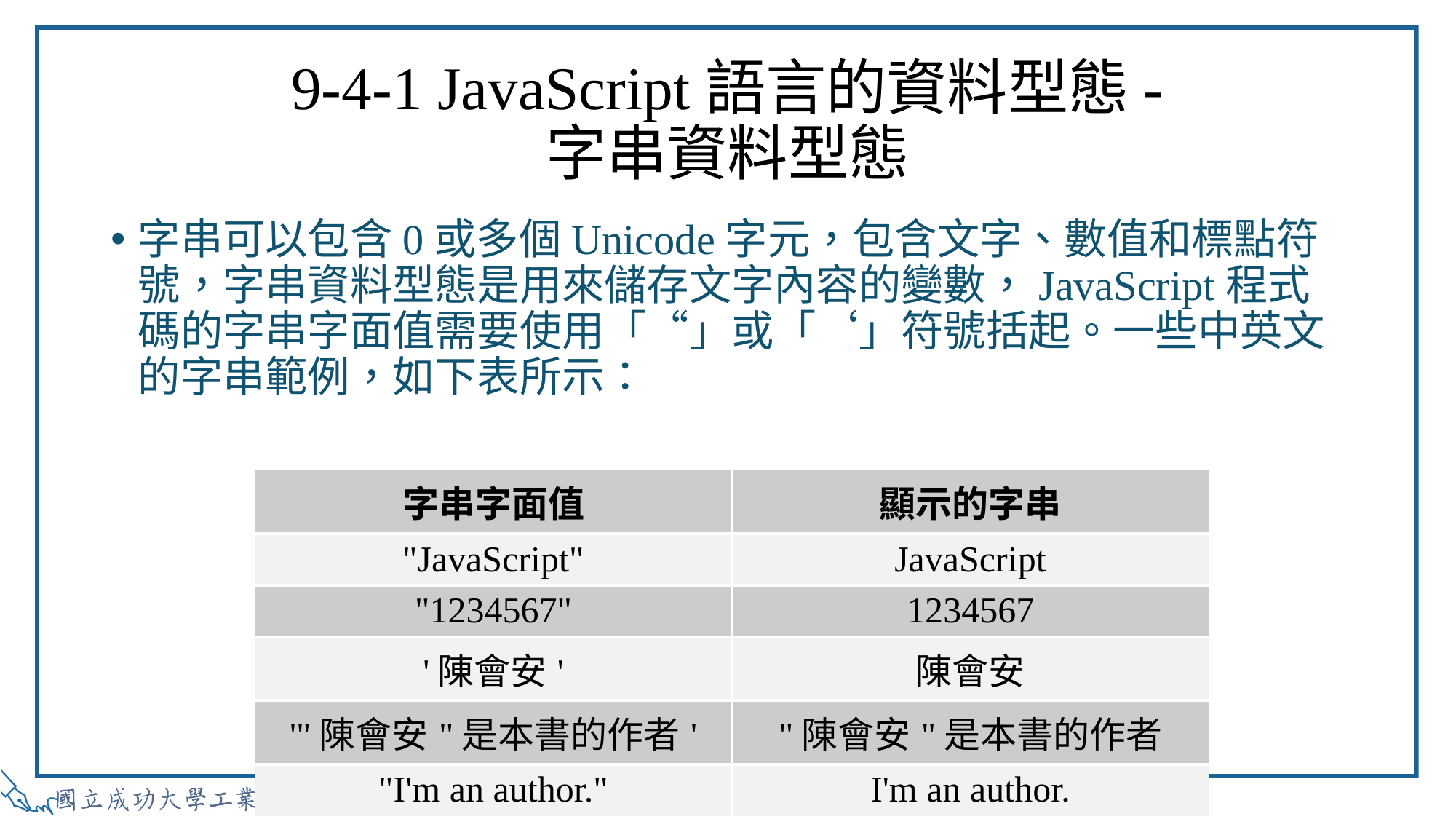

# 9-4-1 JavaScript語言的資料型態- 字串資料型態
字串可以包含0或多個Unicode字元，包含文字、數值和標點符號，字串資料型態是用來儲存文字內容的變數，JavaScript程式碼的字串字面值需要使用「“」或「‘」符號括起。一些中英文的字串範例，如下表所示：

| 字串字面值 | 顯示的字串 |
| --- | --- |
| "JavaScript" | JavaScript |
| "1234567" | 1234567 |
| '陳會安' | 陳會安 |
| '"陳會安"是本書的作者' | "陳會安"是本書的作者 |
| "I'm an author." | I'm an author. |